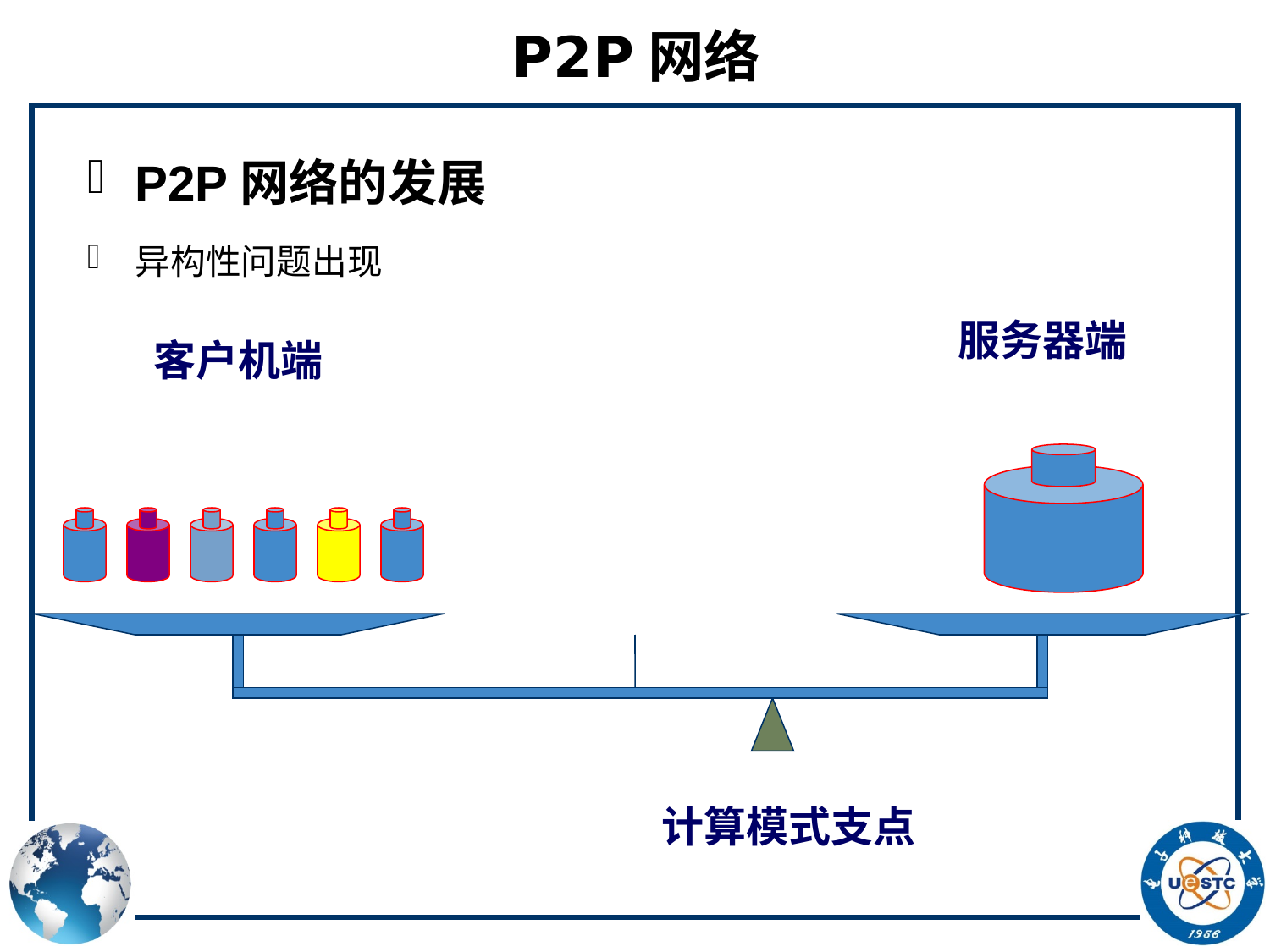

# P2P网络
P2P网络的发展
异构性问题出现

服务器端
客户机端

计算模式支点